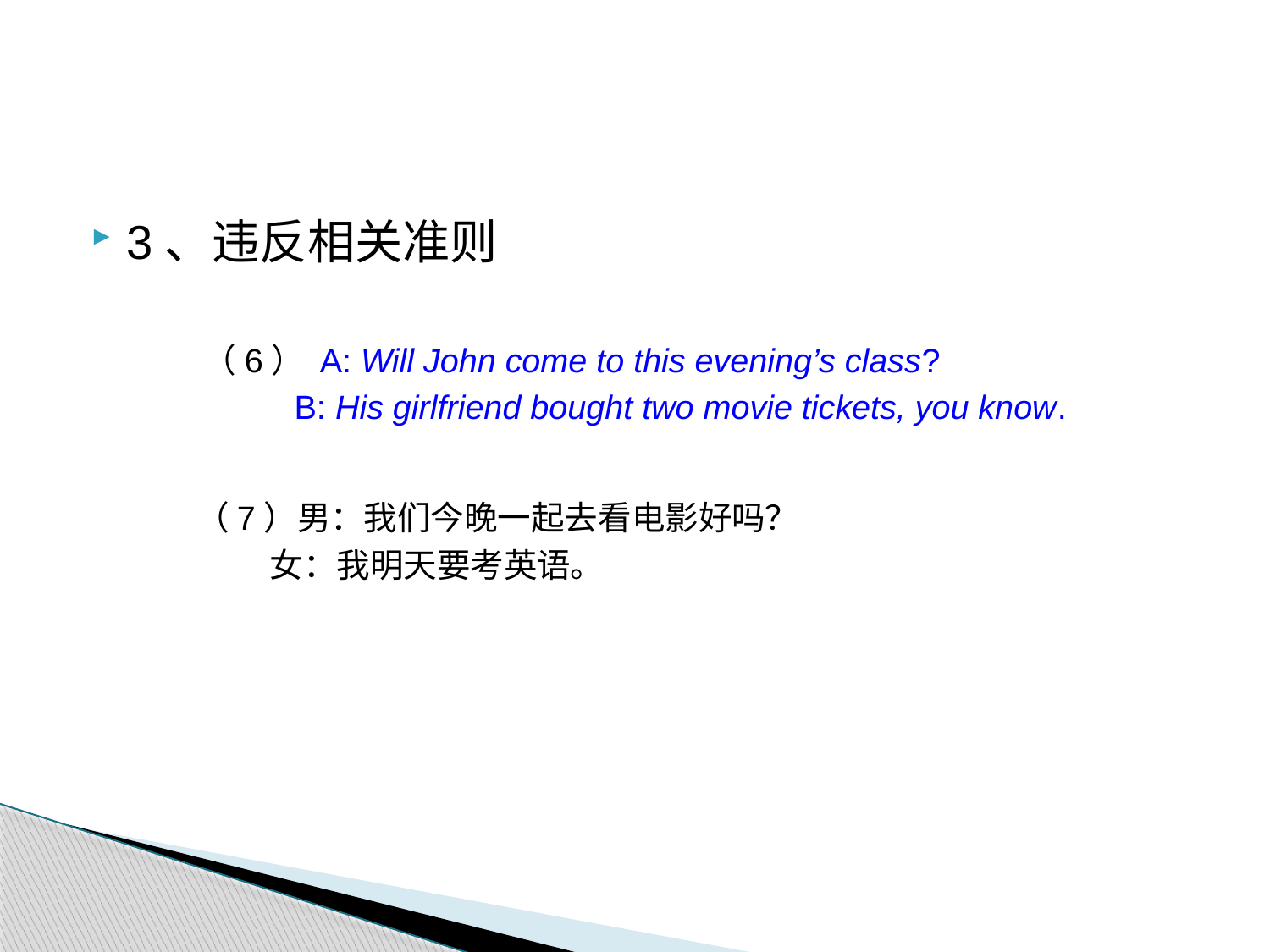

#
3、违反相关准则

（6） A: Will John come to this evening’s class?
   B: His girlfriend bought two movie tickets, you know.

             （7）男：我们今晚一起去看电影好吗？
                       女：我明天要考英语。